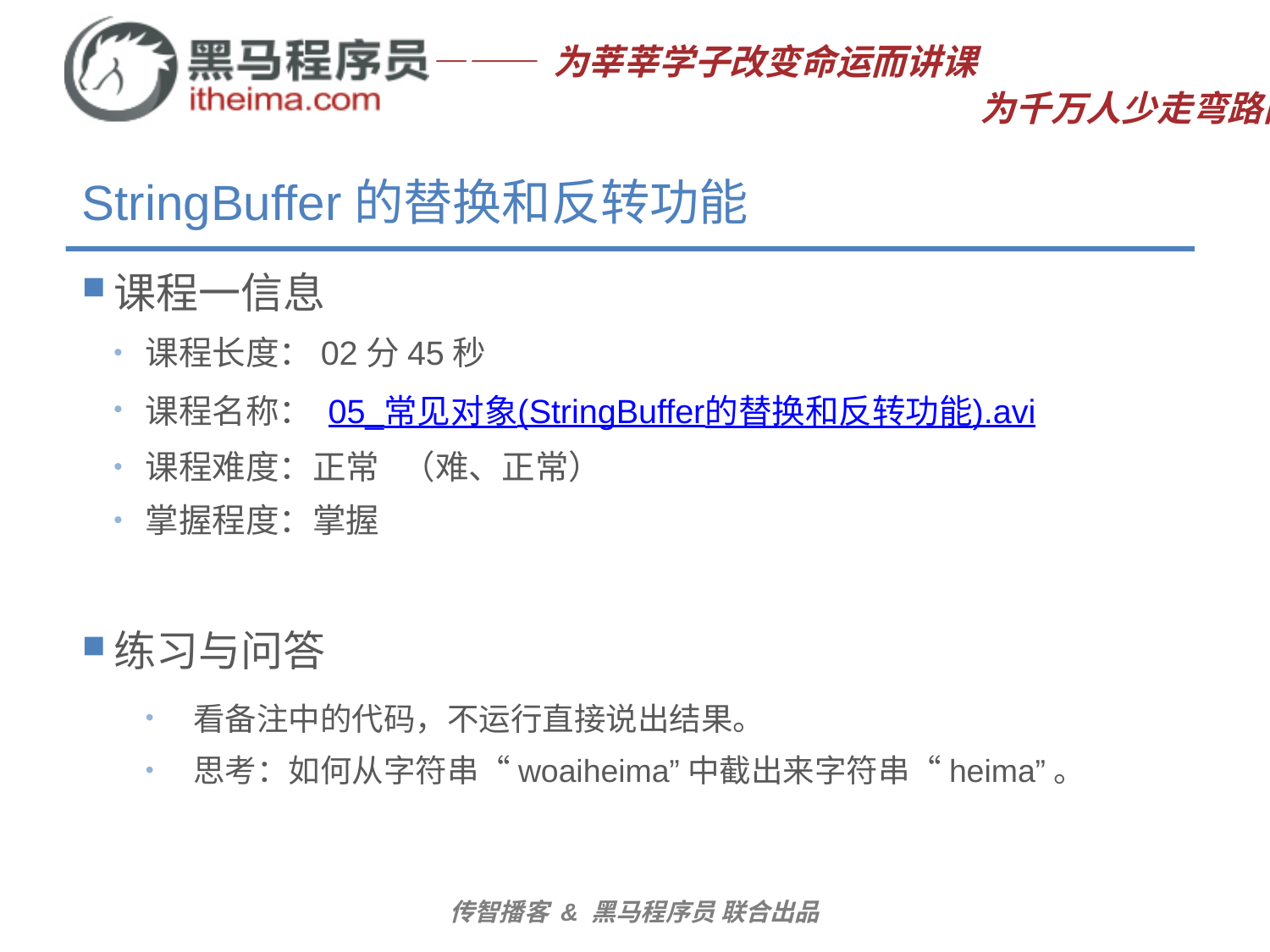

# StringBuffer的替换和反转功能
课程一信息
课程长度：02分45秒
课程名称： 05_常见对象(StringBuffer的替换和反转功能).avi
课程难度：正常   （难、正常）
掌握程度：掌握

练习与问答
看备注中的代码，不运行直接说出结果。
思考：如何从字符串“woaiheima”中截出来字符串“heima”。